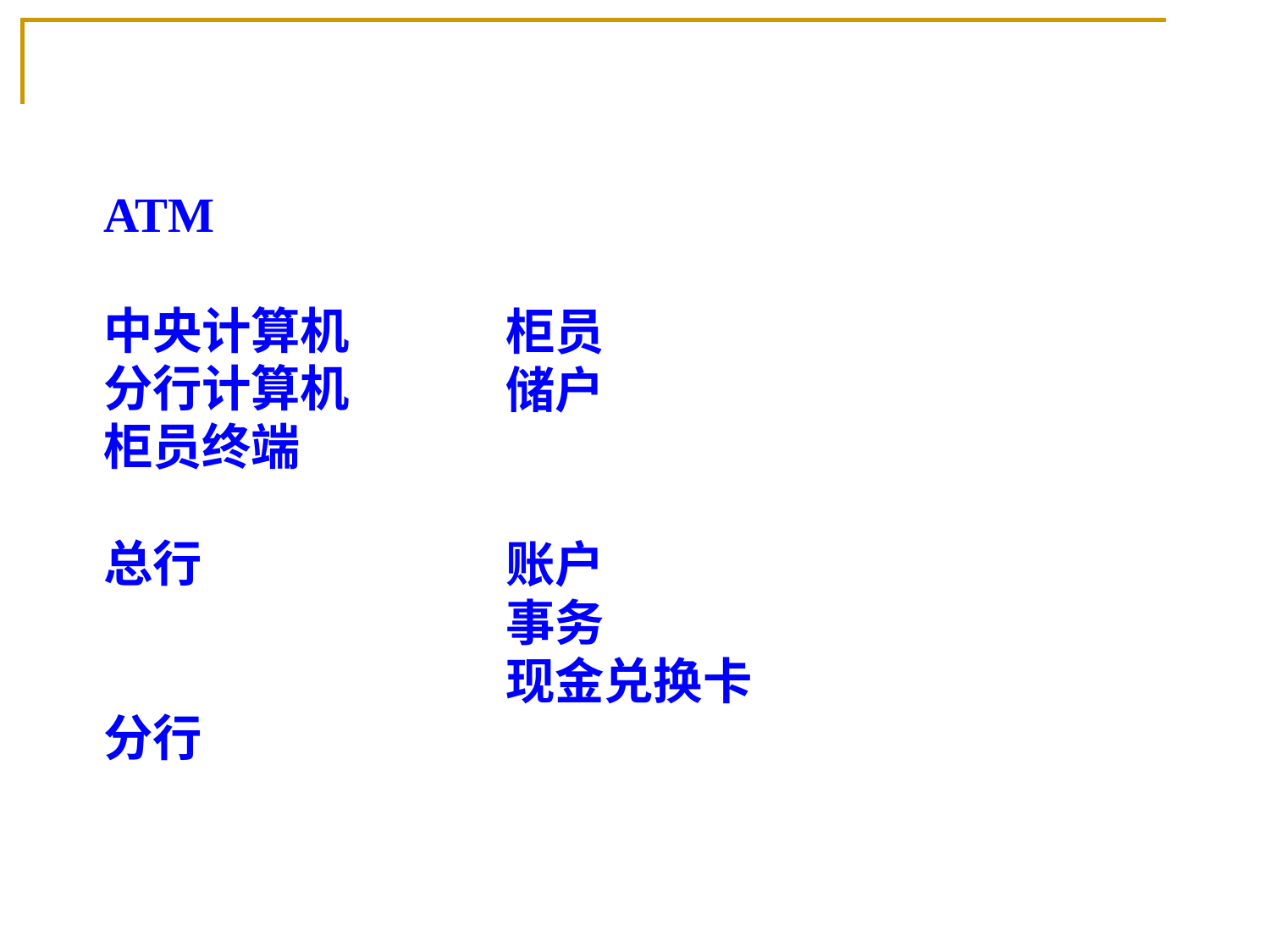

柜员
储户

账户
事务
现金兑换卡

ATM

中央计算机
分行计算机
柜员终端

总行

分行